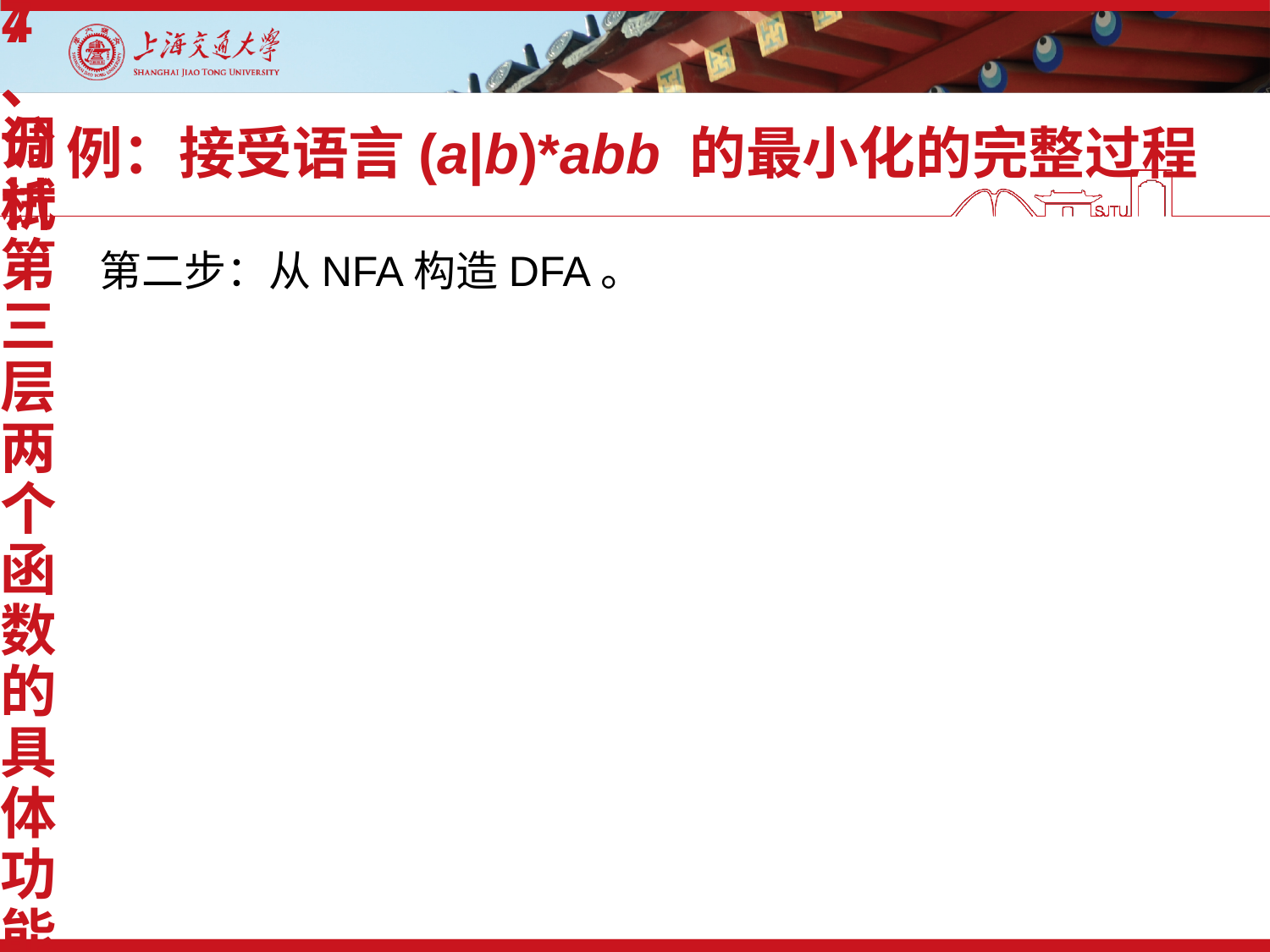

4、分析第三层两个函数的具体功能
7、调试
# 例：接受语言(a|b)*abb 的最小化的完整过程
第二步：从NFA构造DFA。